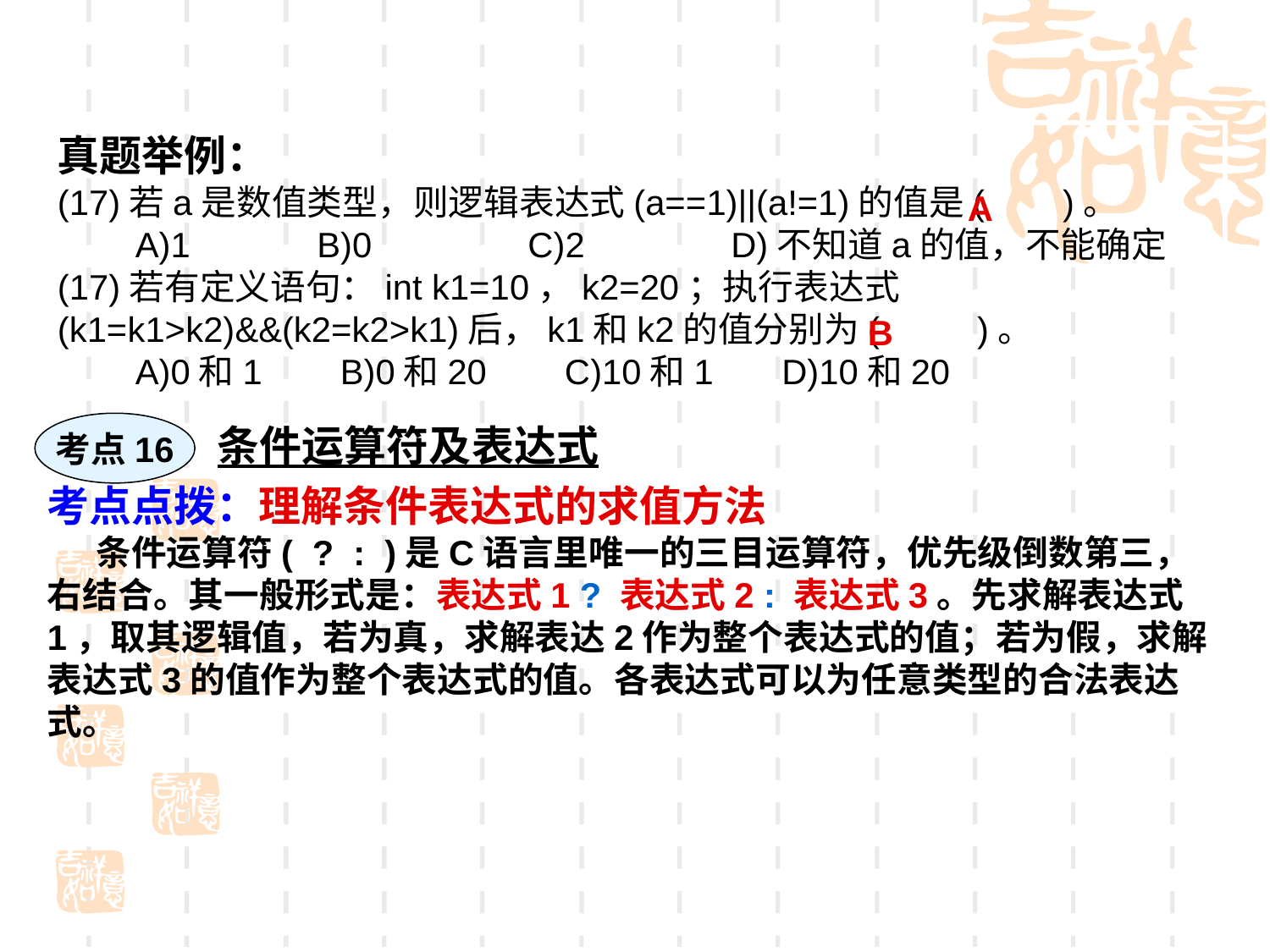

真题举例：
(17)若a是数值类型，则逻辑表达式(a==1)||(a!=1)的值是(        )。
        A)1             B)0                C)2               D)不知道a的值，不能确定
(17)若有定义语句：int k1=10，k2=20；执行表达式(k1=k1>k2)&&(k2=k2>k1)后，k1和k2的值分别为(          )。
        A)0和1        B)0和20        C)10和1       D)10和20
A
B
考点16
条件运算符及表达式
考点点拨：理解条件表达式的求值方法
     条件运算符(  ?  :  )是C语言里唯一的三目运算符，优先级倒数第三，右结合。其一般形式是：表达式1 ? 表达式2 : 表达式3。先求解表达式1，取其逻辑值，若为真，求解表达2作为整个表达式的值；若为假，求解表达式3的值作为整个表达式的值。各表达式可以为任意类型的合法表达式。